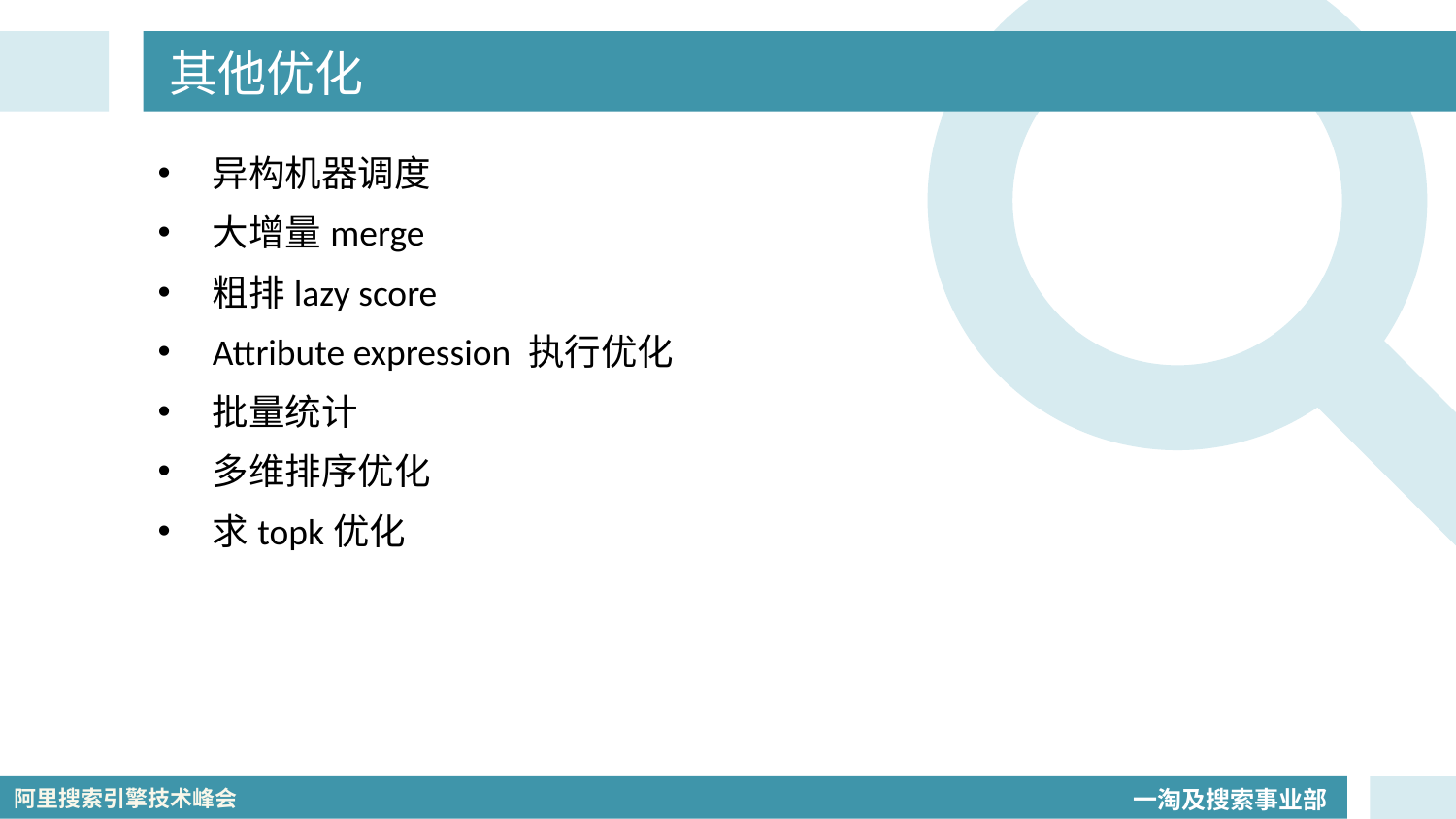

# 其他优化
异构机器调度
大增量merge
粗排lazy score
Attribute expression 执行优化
批量统计
多维排序优化
求topk优化